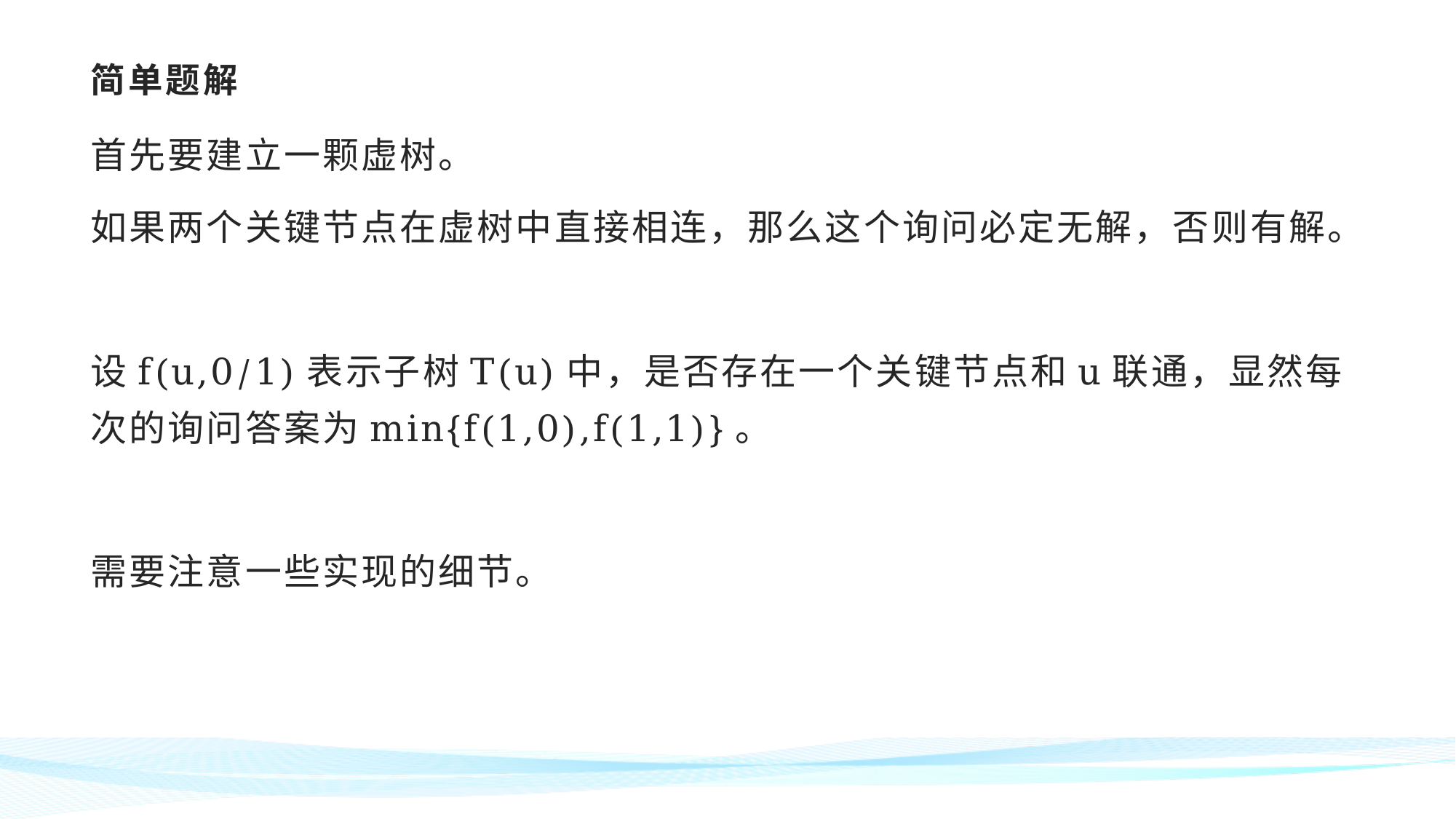

# 简单题解
首先要建立一颗虚树。
如果两个关键节点在虚树中直接相连，那么这个询问必定无解，否则有解。

设f(u,0/1)表示子树T(u)中，是否存在一个关键节点和u联通，显然每次的询问答案为min{f(1,0),f(1,1)}。

需要注意一些实现的细节。